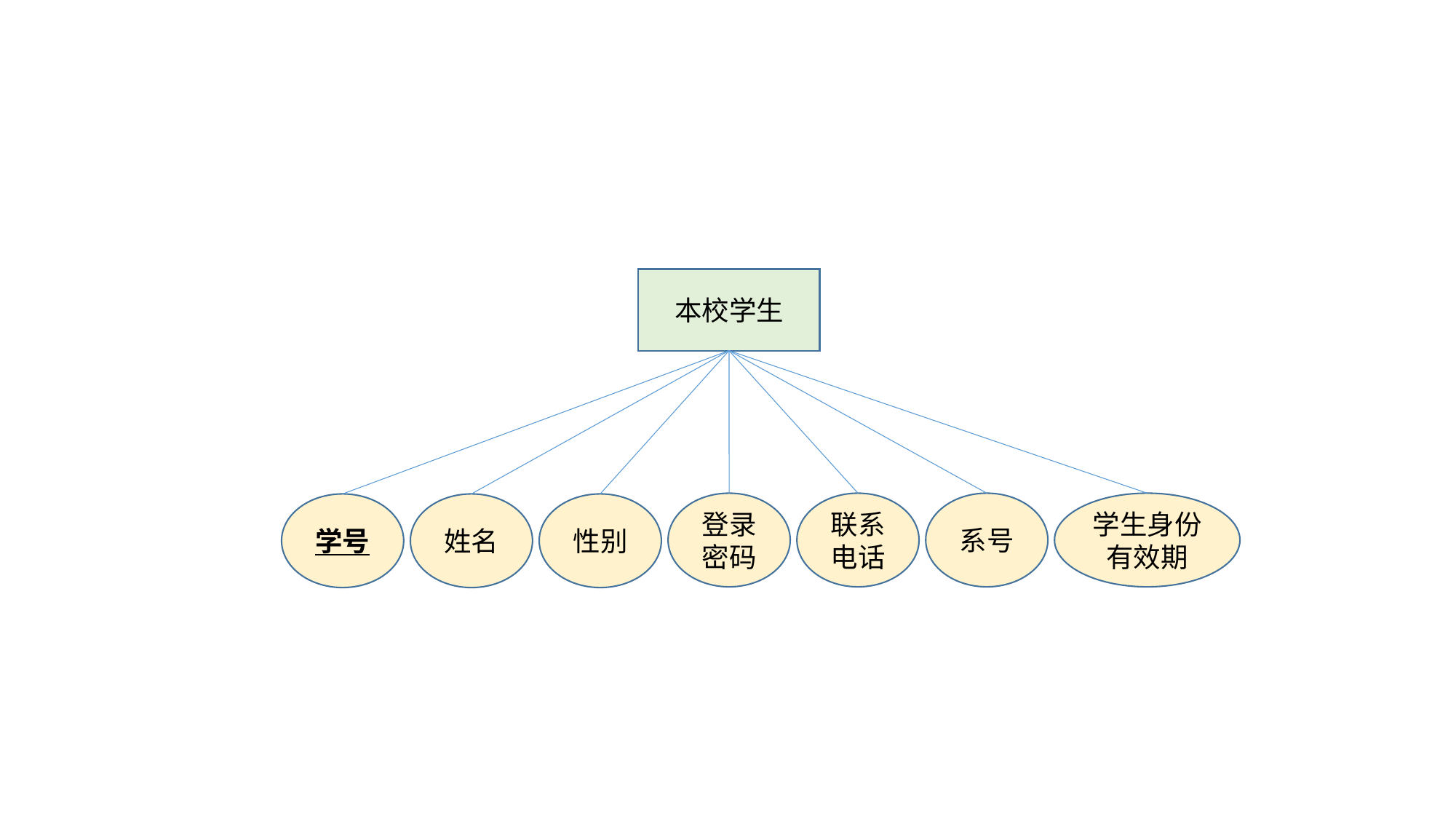

本校学生
学生身份有效期
联系电话
系号
登录密码
姓名
性别
学号